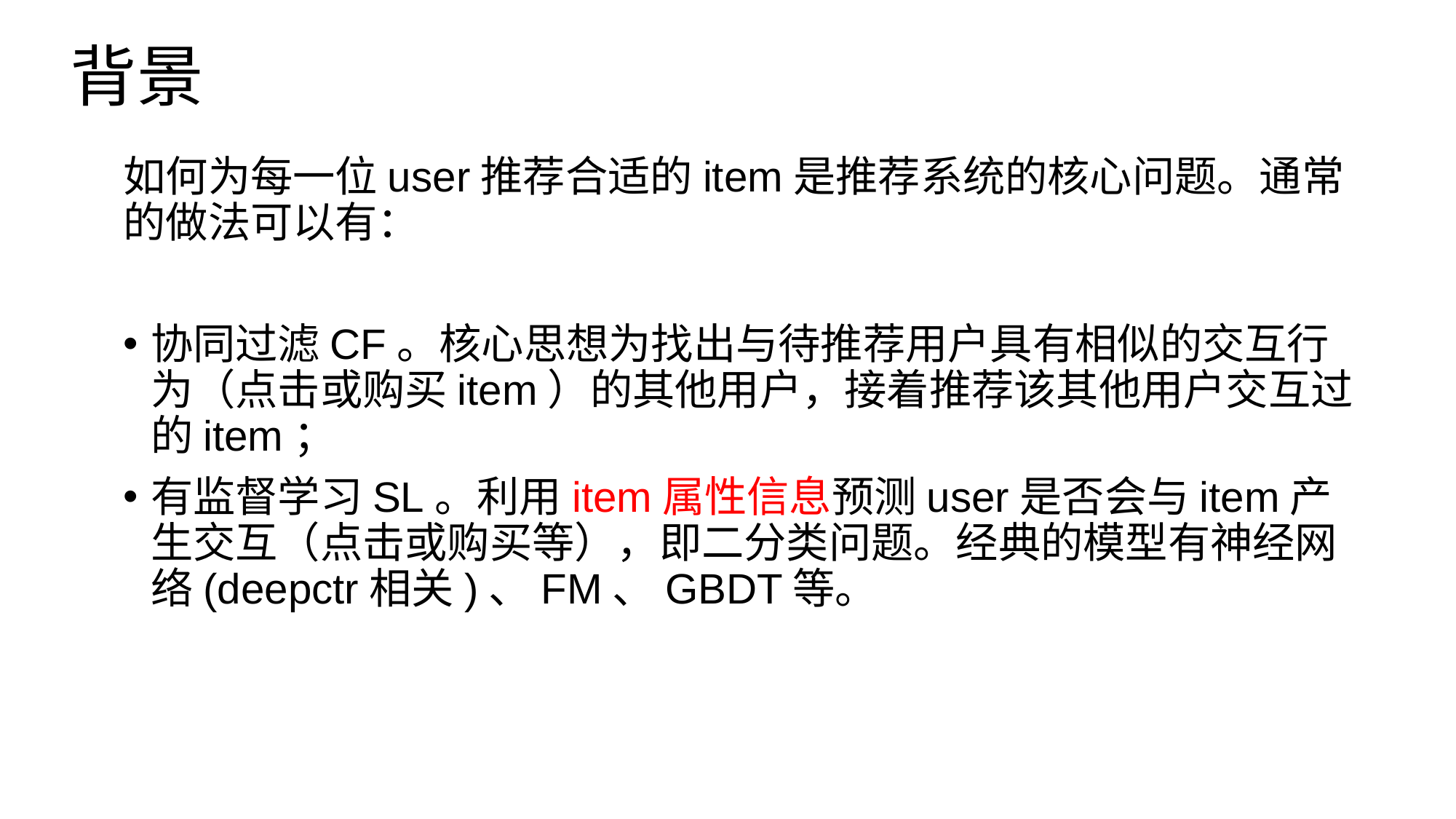

# 背景
如何为每一位user推荐合适的item是推荐系统的核心问题。通常的做法可以有：

协同过滤CF。核心思想为找出与待推荐用户具有相似的交互行为（点击或购买item）的其他用户，接着推荐该其他用户交互过的item；
有监督学习SL。利用item属性信息预测user是否会与item产生交互（点击或购买等），即二分类问题。经典的模型有神经网络(deepctr相关)、FM、GBDT等。